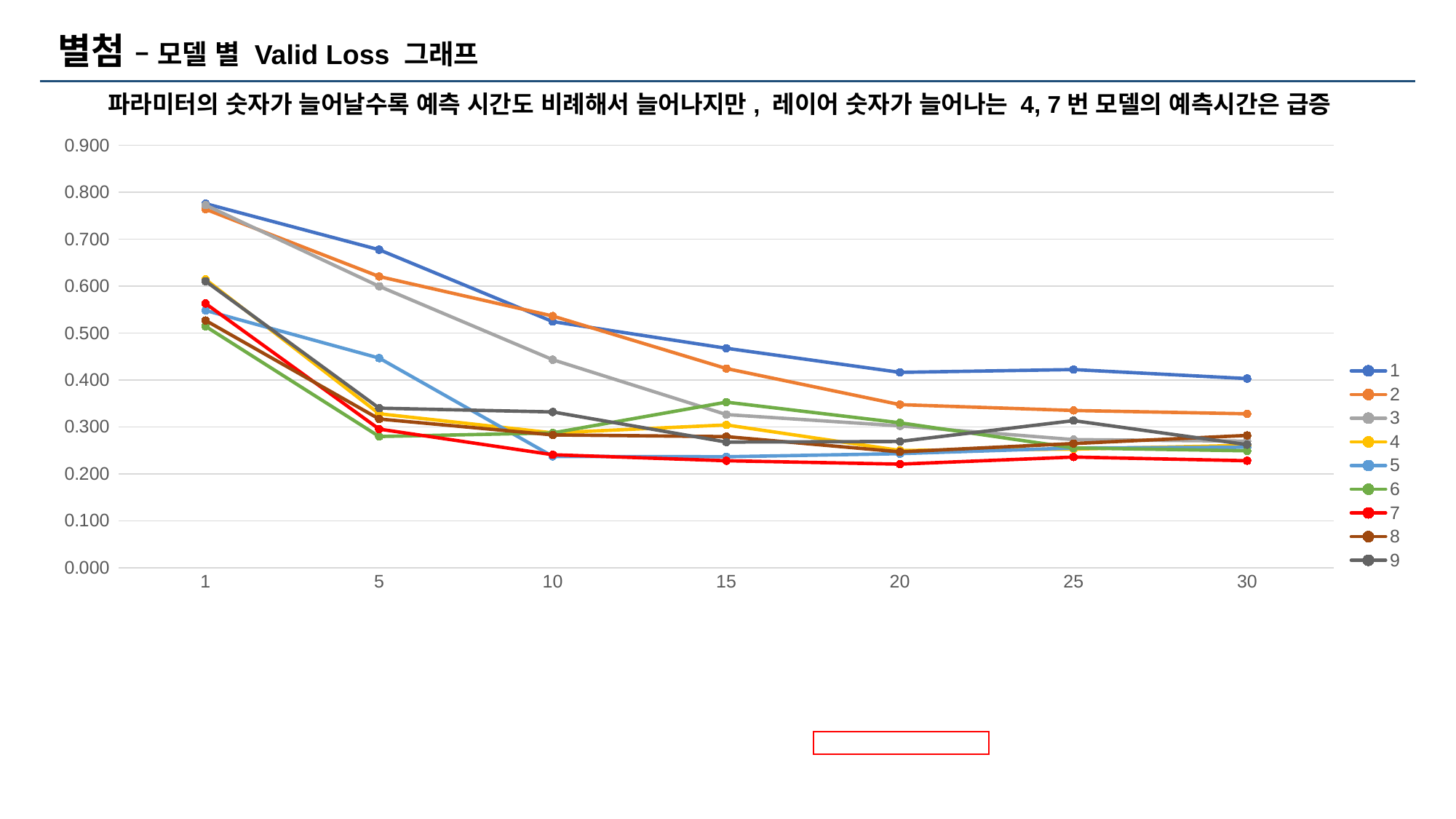

별첨 – 모델 별 Valid Loss 그래프
파라미터의 숫자가 늘어날수록 예측 시간도 비례해서 늘어나지만, 레이어 숫자가 늘어나는 4, 7번 모델의 예측시간은 급증

### Chart

| Category | 1 | 2 | 3 | 4 | 5 | 6 | 7 | 8 | 9 |
|---|---|---|---|---|---|---|---|---|---|
| 1 | 0.775693167001009 | 0.763748060911893 | 0.77250038087368 | 0.614200972020626 | 0.548115806654095 | 0.51423418149352 | 0.562879206612706 | 0.526822118088603 | 0.610503090545535 |
| 5 | 0.677454072982072 | 0.62037830799818 | 0.599601801484823 | 0.327964236959815 | 0.446588778868317 | 0.27952647069469 | 0.295295612886548 | 0.316765064373612 | 0.33984851418063 |
| 10 | 0.524296720512211 | 0.536180306226015 | 0.443131867796182 | 0.287212727591395 | 0.23715098015964 | 0.287097596097737 | 0.240671520587056 | 0.282923601567745 | 0.331807000562548 |
| 15 | 0.467497930862009 | 0.424376400187611 | 0.326268412638455 | 0.304122730158269 | 0.236380103044211 | 0.35275500640273 | 0.227867846610024 | 0.279288192279636 | 0.267591423355042 |
| 20 | 0.416158579289913 | 0.347426753025501 | 0.302128141280263 | 0.249797524418681 | 0.242936253082007 | 0.308774793986231 | 0.220616168808192 | 0.246822094544768 | 0.269004428293556 |
| 25 | 0.422174694947898 | 0.334990929346531 | 0.272932693827897 | 0.252671630587428 | 0.255000384990125 | 0.255201567546464 | 0.235781232709996 | 0.264495943847578 | 0.313367078430019 |
| 30 | 0.402917606756091 | 0.327865933999419 | 0.269618696067482 | 0.260737892705947 | 0.256649871356785 | 0.248981892422307 | 0.227884436957538 | 0.281858767732046 | 0.262158634839579 |